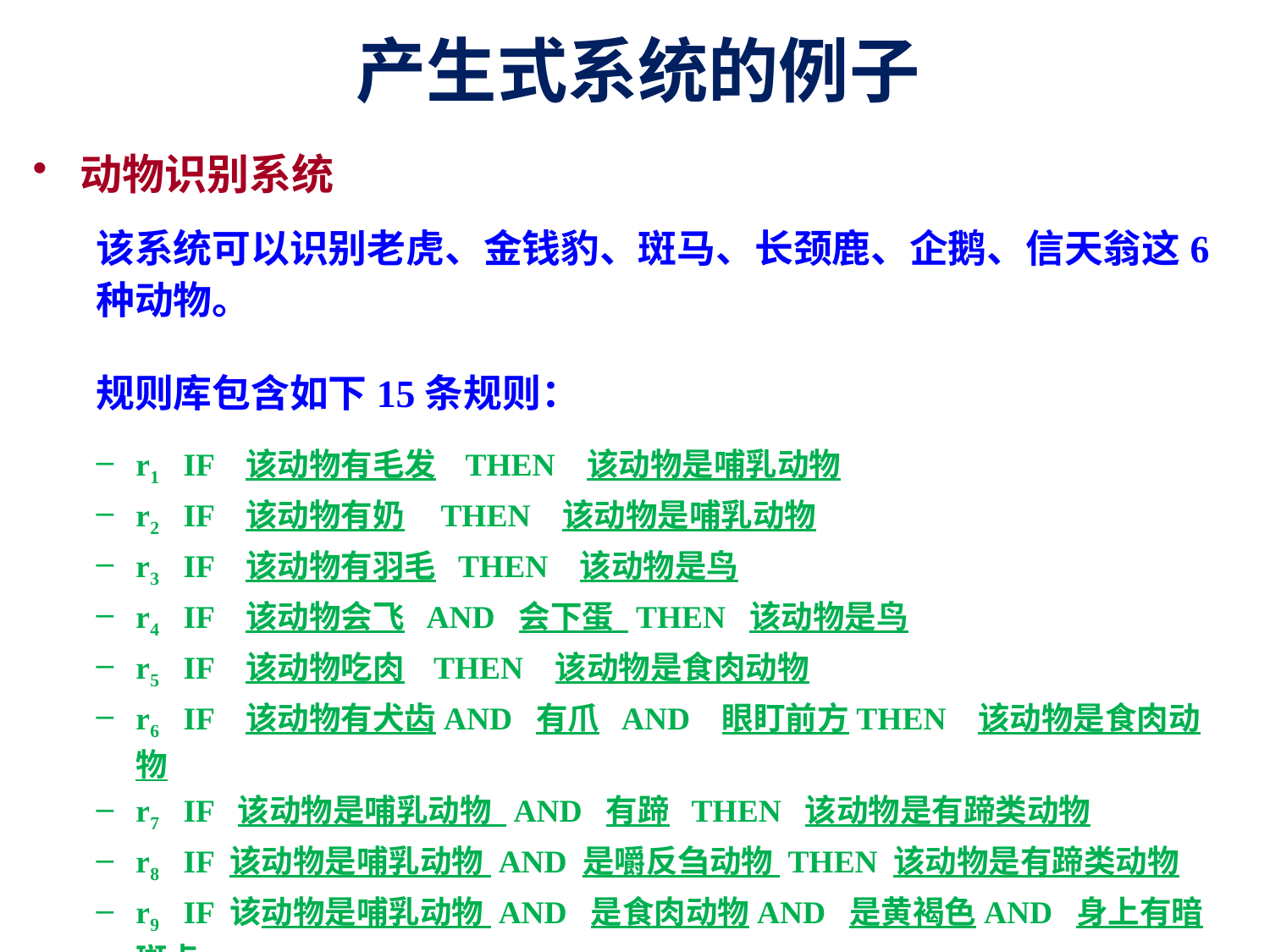

# 产生式系统的例子
动物识别系统
该系统可以识别老虎、金钱豹、斑马、长颈鹿、企鹅、信天翁这6种动物。
规则库包含如下15条规则：
r1   IF   该动物有毛发   THEN   该动物是哺乳动物
r2   IF   该动物有奶    THEN   该动物是哺乳动物
r3   IF   该动物有羽毛  THEN   该动物是鸟
r4   IF   该动物会飞  AND  会下蛋  THEN  该动物是鸟
r5   IF   该动物吃肉   THEN   该动物是食肉动物
r6   IF   该动物有犬齿AND  有爪  AND   眼盯前方THEN   该动物是食肉动物
r7   IF  该动物是哺乳动物  AND  有蹄  THEN  该动物是有蹄类动物
r8   IF 该动物是哺乳动物 AND 是嚼反刍动物 THEN 该动物是有蹄类动物
r9   IF 该动物是哺乳动物 AND  是食肉动物AND  是黄褐色AND  身上有暗斑点
      THEN   该动物是金钱豹